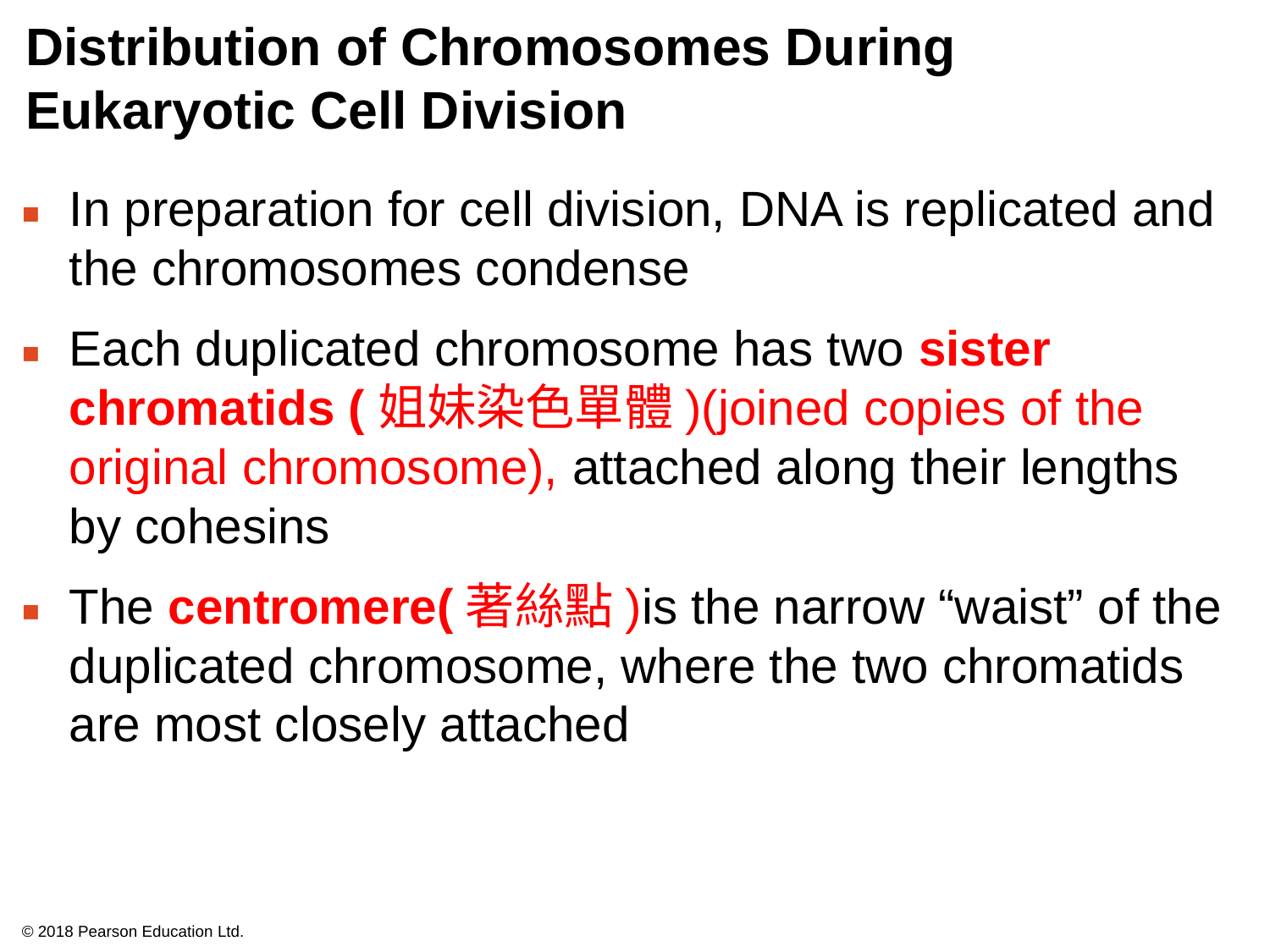

# Distribution of Chromosomes During Eukaryotic Cell Division
In preparation for cell division, DNA is replicated and the chromosomes condense
Each duplicated chromosome has two sister chromatids (姐妹染色單體)(joined copies of the original chromosome), attached along their lengths by cohesins
The centromere(著絲點)is the narrow “waist” of the duplicated chromosome, where the two chromatids are most closely attached
© 2018 Pearson Education Ltd.